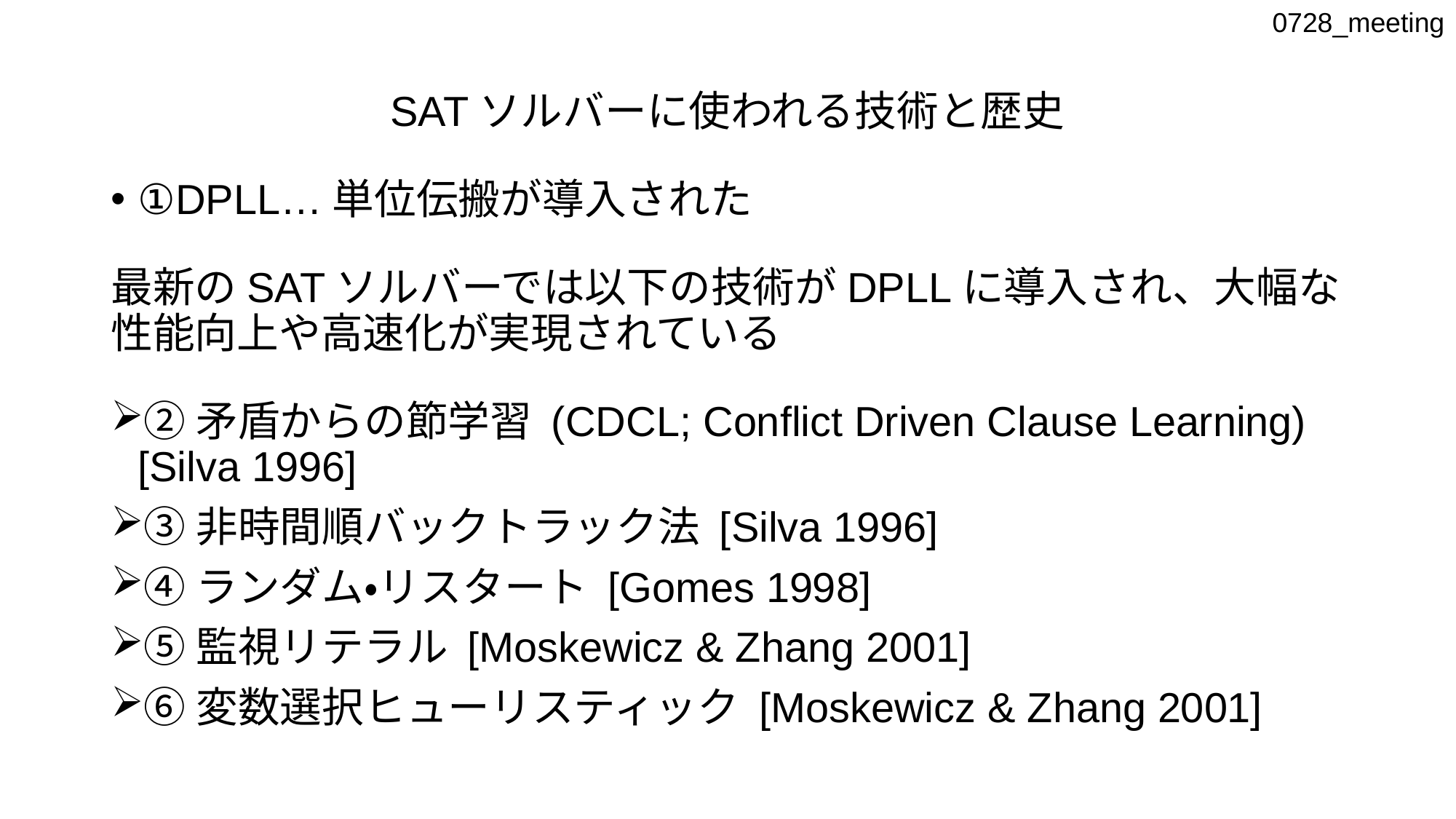

0728_meeting
SATソルバーに使われる技術と歴史

①DPLL…単位伝搬が導入された

最新のSATソルバーでは以下の技術がDPLLに導入され、大幅な性能向上や高速化が実現されている

②矛盾からの節学習 (CDCL; Conflict Driven Clause Learning) [Silva 1996]
③非時間順バックトラック法 [Silva 1996]
④ランダム・リスタート [Gomes 1998]
⑤監視リテラル [Moskewicz & Zhang 2001]
⑥変数選択ヒューリスティック [Moskewicz & Zhang 2001]